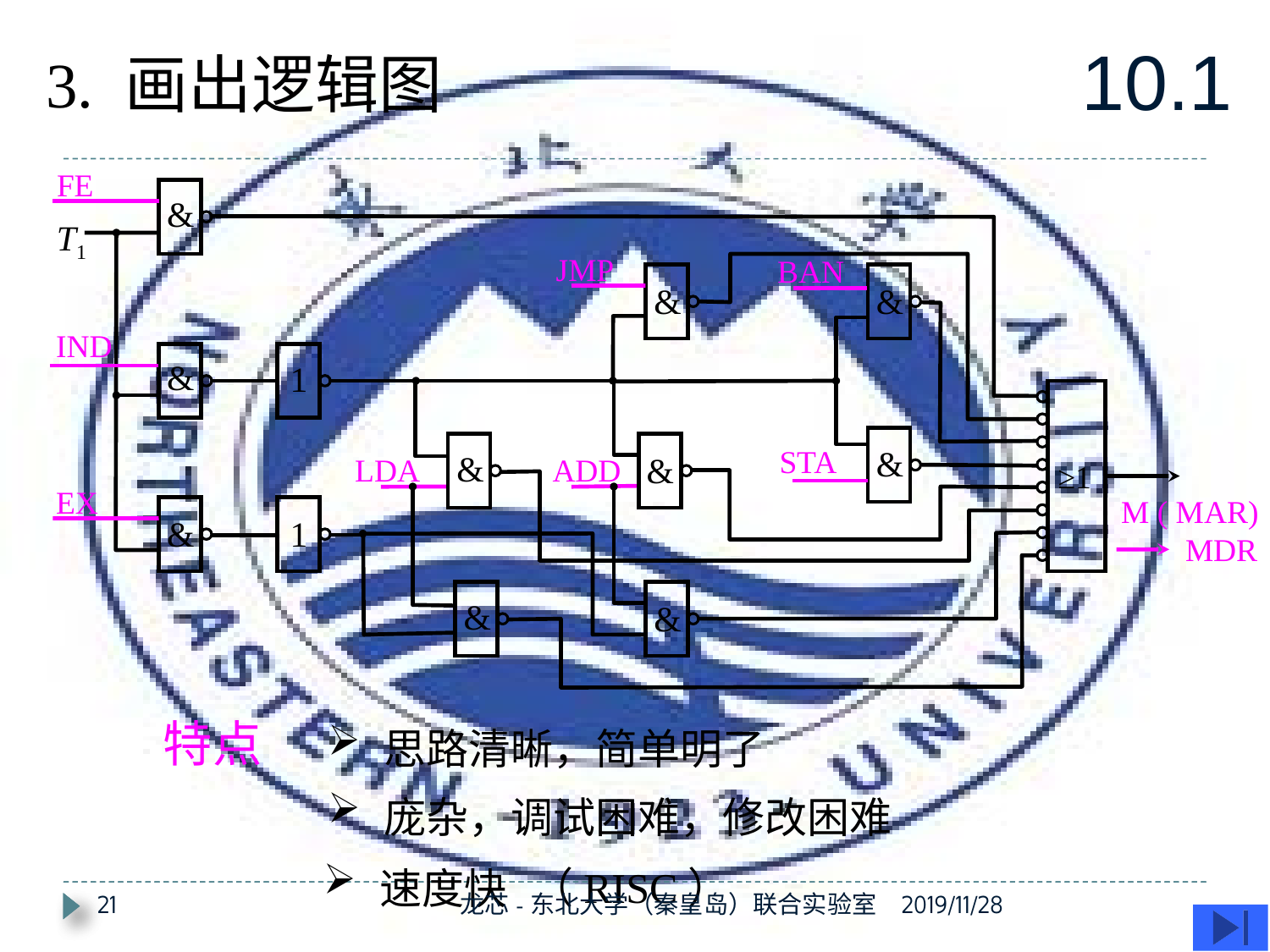

10.1
3. 画出逻辑图
FE

&

&

&

T1

JMP
BAN

&

&

IND

1

≥1

&

&

&
STA
LDA
ADD

EX

M ( MAR)
        MDR

1

&

&

特点
 思路清晰，简单明了
 庞杂，调试困难，修改困难
 速度快
（RISC）
21
龙芯-东北大学（秦皇岛）联合实验室
2019/11/28